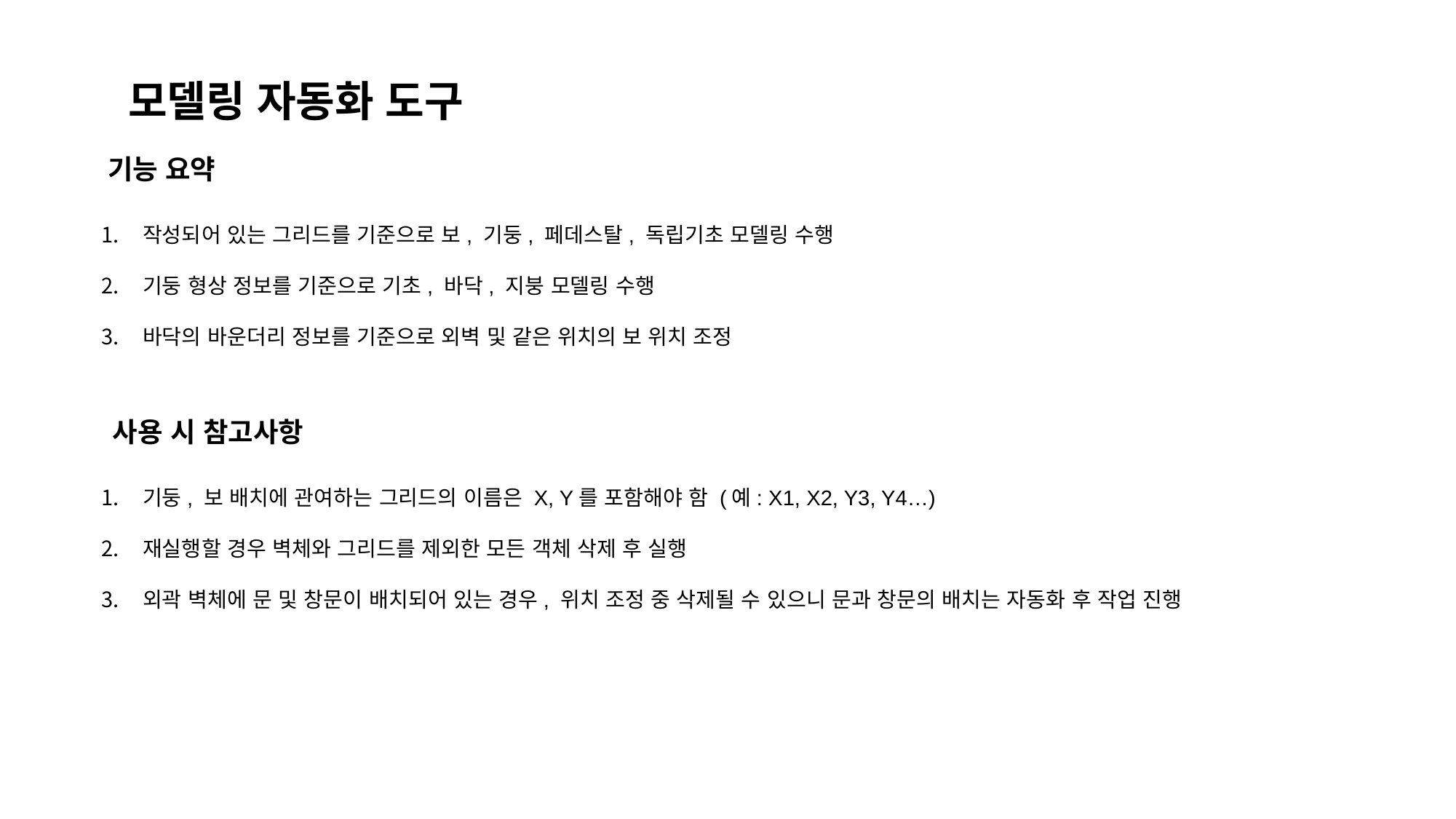

모델링 자동화 도구
기능 요약
작성되어 있는 그리드를 기준으로 보, 기둥, 페데스탈, 독립기초 모델링 수행
기둥 형상 정보를 기준으로 기초, 바닥, 지붕 모델링 수행
바닥의 바운더리 정보를 기준으로 외벽 및 같은 위치의 보 위치 조정
사용 시 참고사항
기둥, 보 배치에 관여하는 그리드의 이름은 X, Y를 포함해야 함 (예: X1, X2, Y3, Y4…)
재실행할 경우 벽체와 그리드를 제외한 모든 객체 삭제 후 실행
외곽 벽체에 문 및 창문이 배치되어 있는 경우, 위치 조정 중 삭제될 수 있으니 문과 창문의 배치는 자동화 후 작업 진행